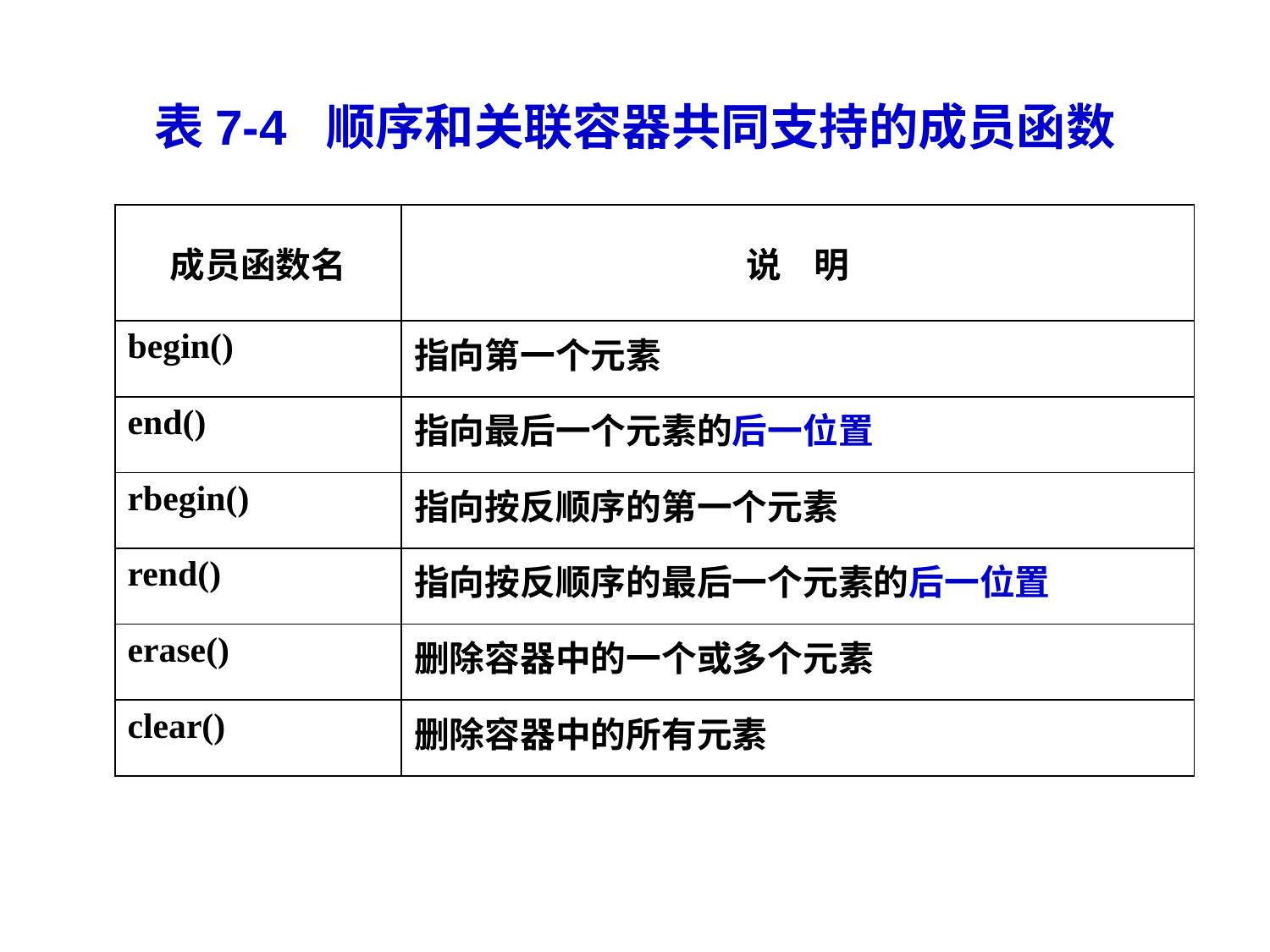

# 表7-4  顺序和关联容器共同支持的成员函数
| 成员函数名 | 说 明 |
| --- | --- |
| begin() | 指向第一个元素 |
| end() | 指向最后一个元素的后一位置 |
| rbegin() | 指向按反顺序的第一个元素 |
| rend() | 指向按反顺序的最后一个元素的后一位置 |
| erase() | 删除容器中的一个或多个元素 |
| clear() | 删除容器中的所有元素 |